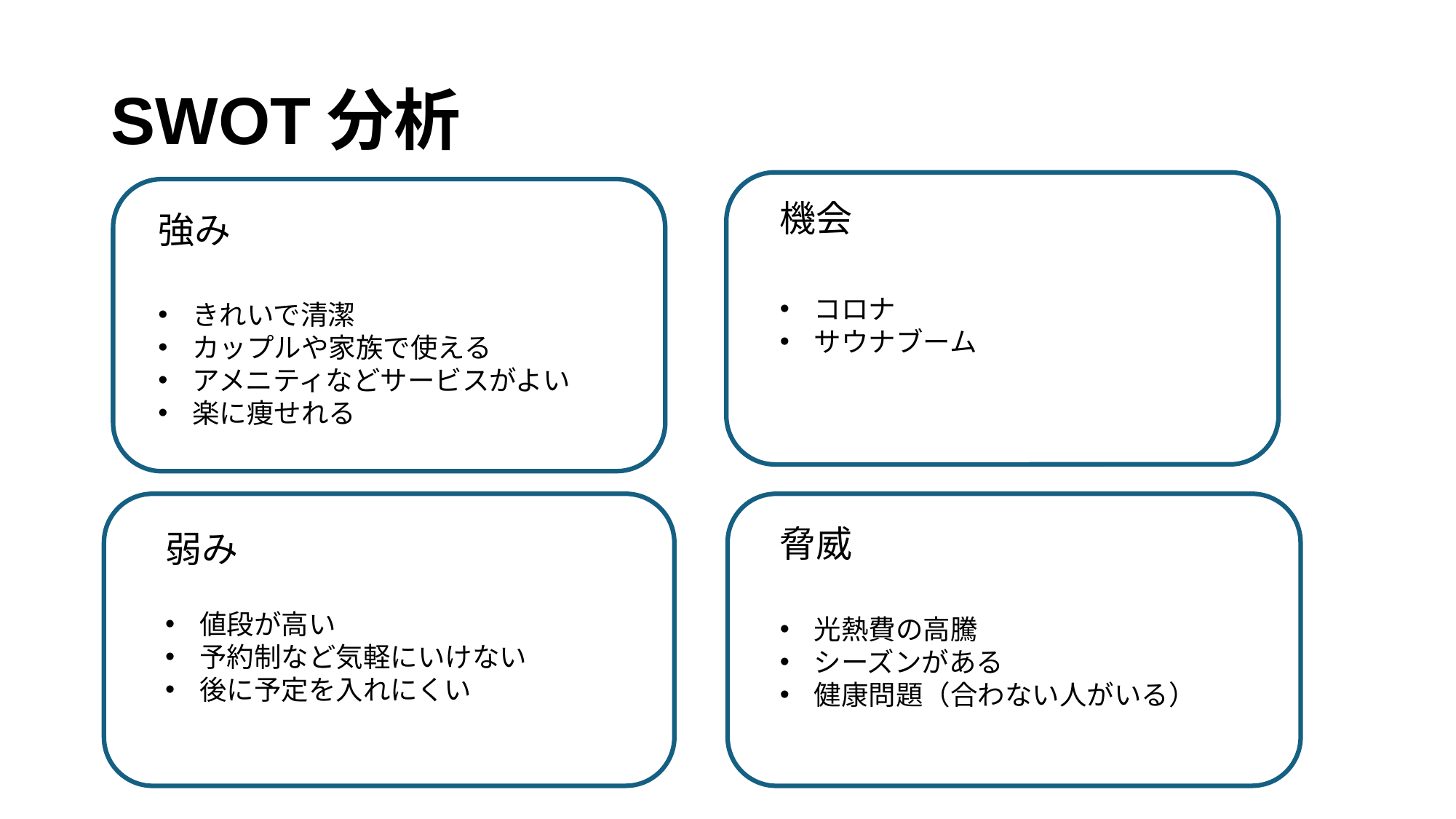

# SWOT分析

機会
強み
コロナ
サウナブーム
きれいで清潔
カップルや家族で使える
アメニティなどサービスがよい
楽に痩せれる

脅威
弱み
値段が高い
予約制など気軽にいけない
後に予定を入れにくい

光熱費の高騰
シーズンがある
健康問題（合わない人がいる）